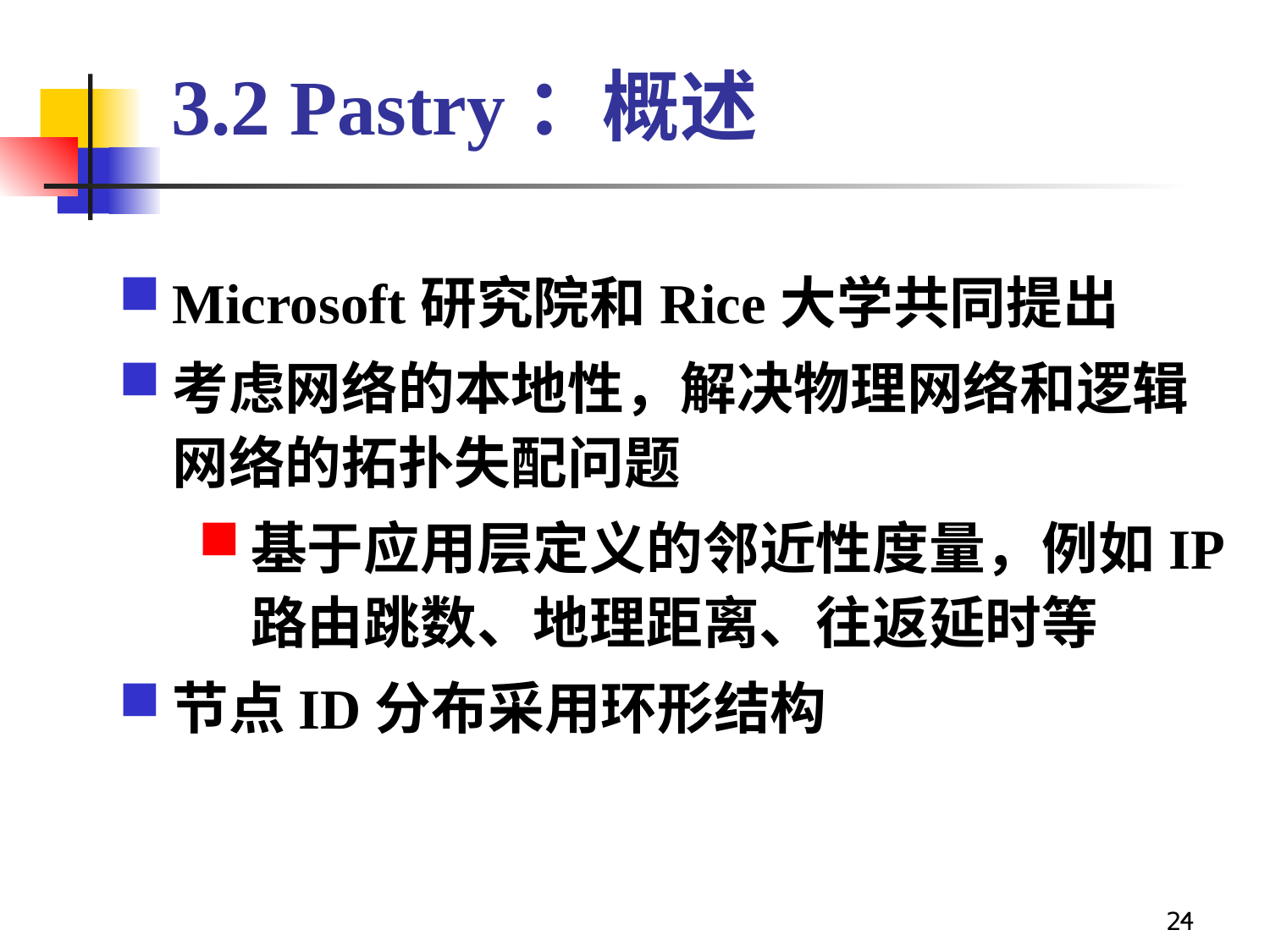

# 3.2 Pastry：概述
Microsoft研究院和Rice大学共同提出
考虑网络的本地性，解决物理网络和逻辑网络的拓扑失配问题
基于应用层定义的邻近性度量，例如IP路由跳数、地理距离、往返延时等
节点ID分布采用环形结构
24